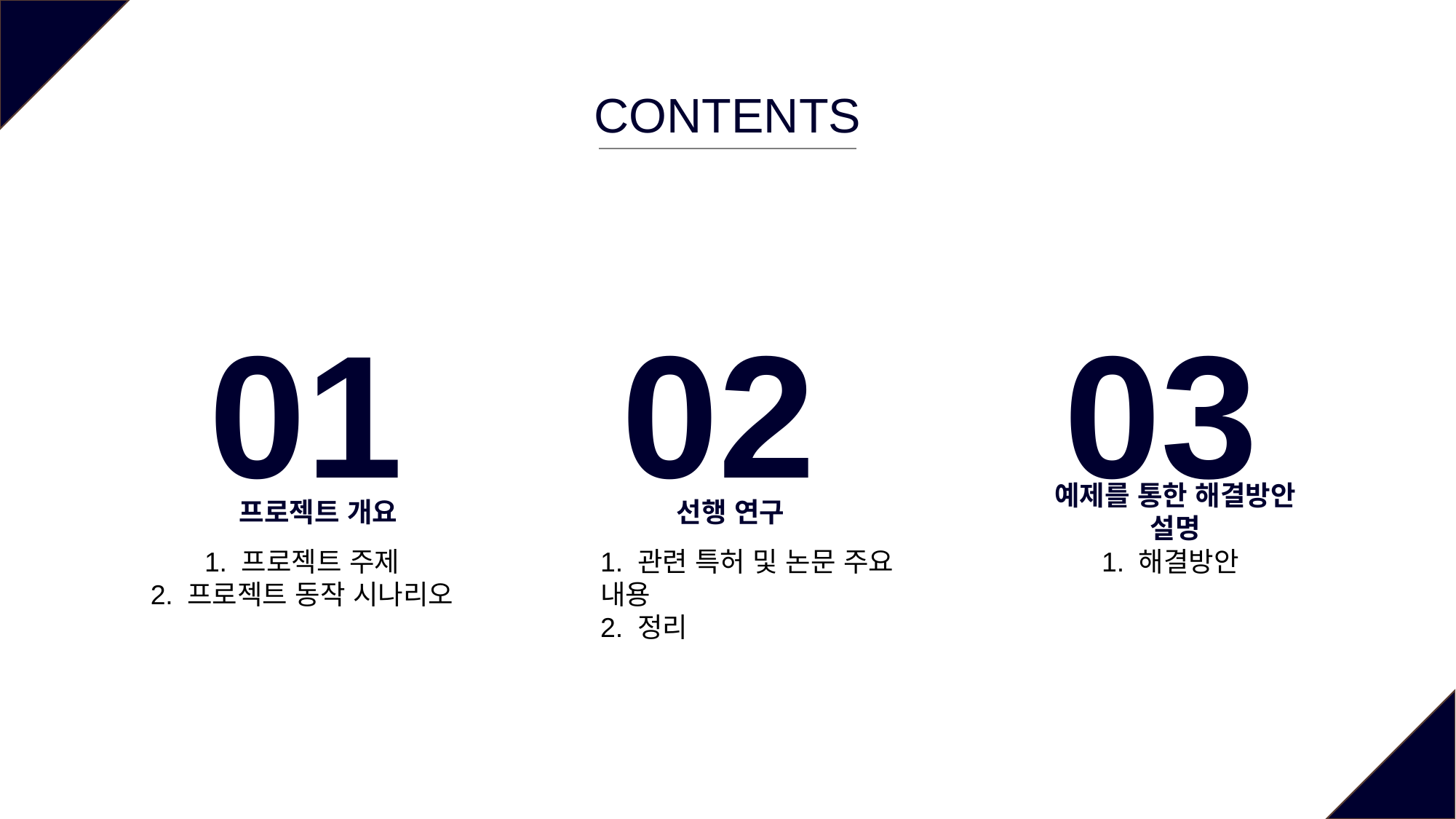

CONTENTS
01
02
03
프로젝트 개요
선행 연구
예제를 통한 해결방안 설명
1. 프로젝트 주제
2. 프로젝트 동작 시나리오
1. 해결방안
1. 관련 특허 및 논문 주요 내용
2. 정리